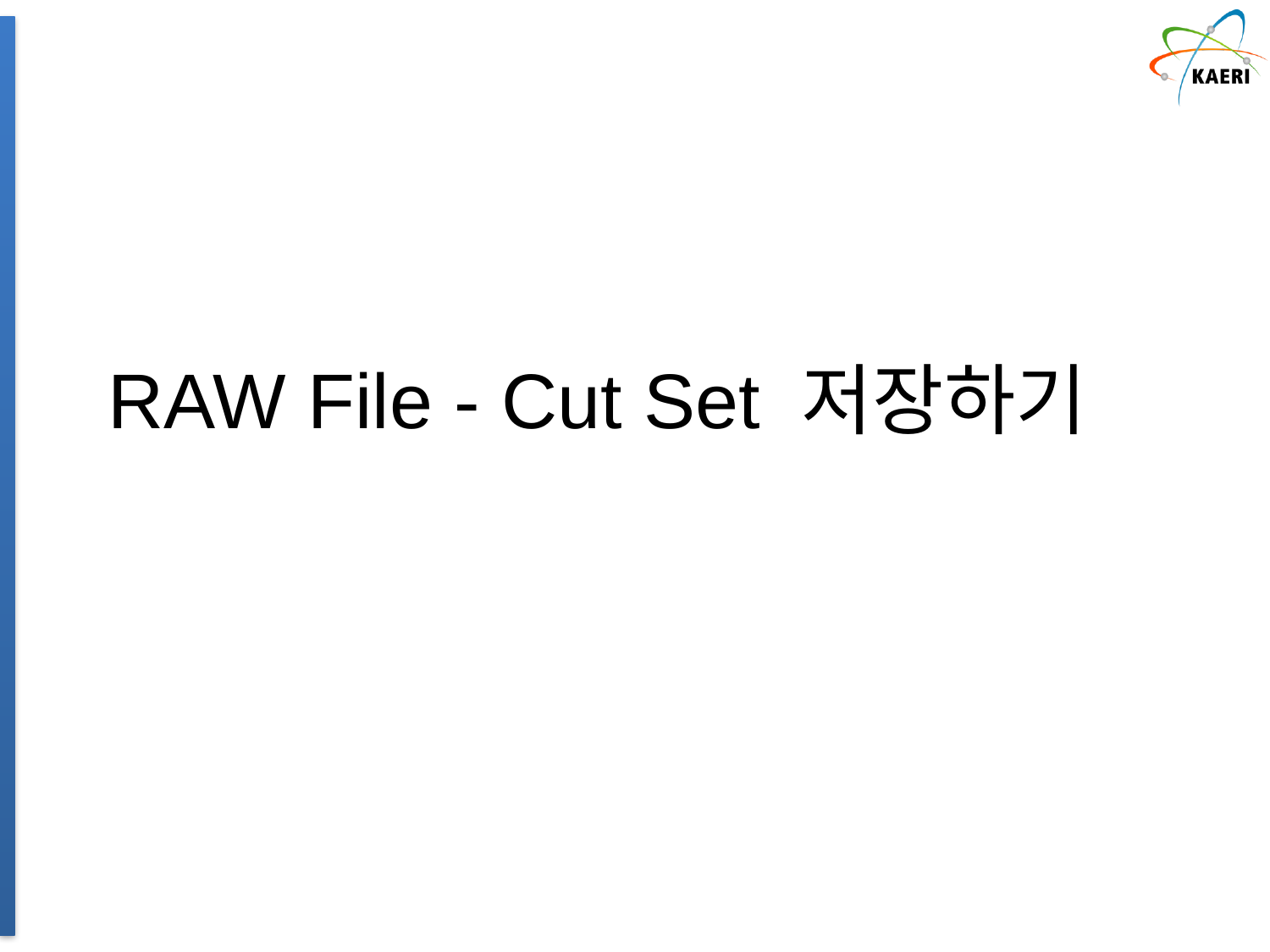

# RAW File - Cut Set 저장하기